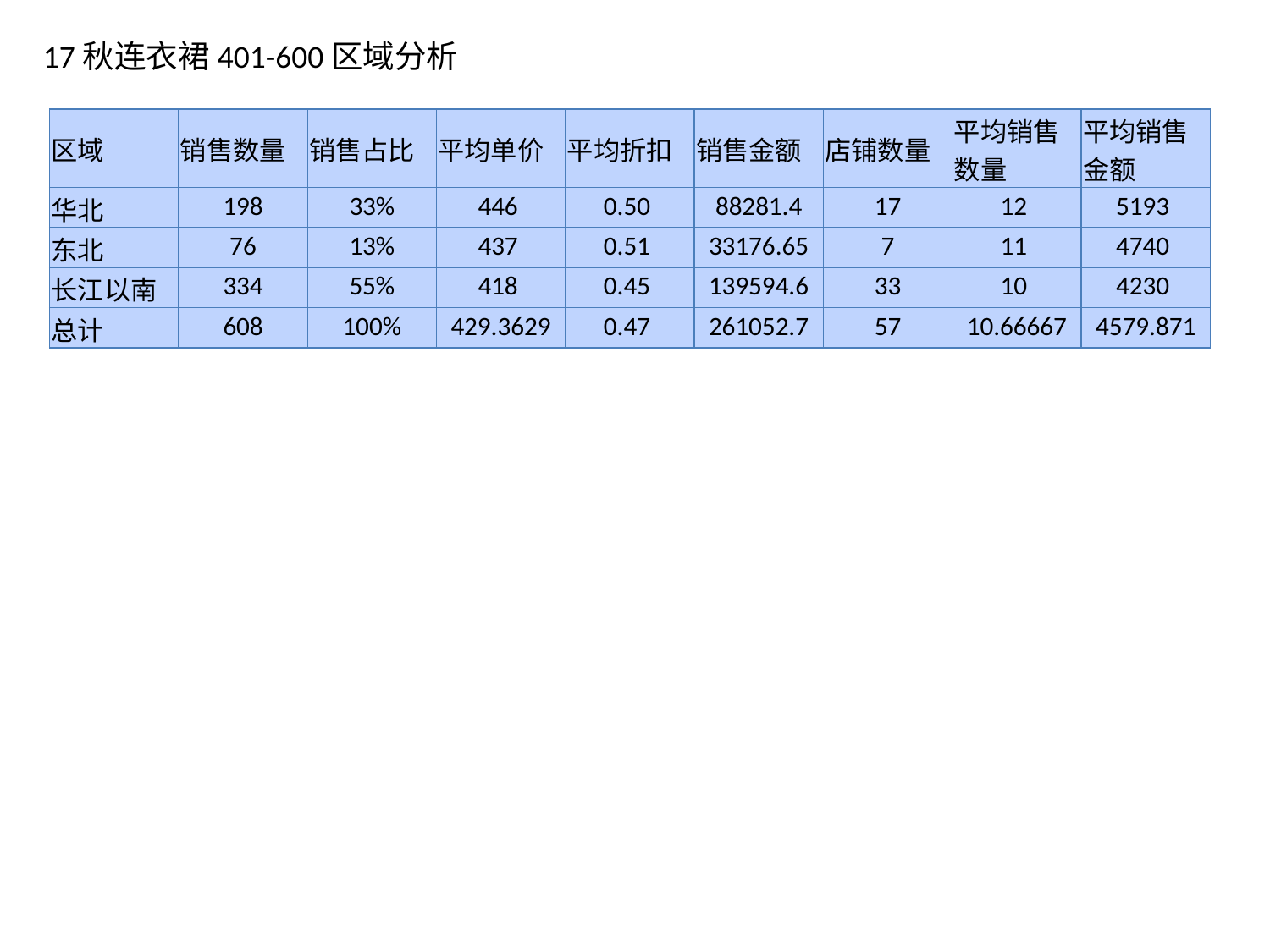

17秋连衣裙401-600区域分析
| 区域 | 销售数量 | 销售占比 | 平均单价 | 平均折扣 | 销售金额 | 店铺数量 | 平均销售数量 | 平均销售金额 |
| --- | --- | --- | --- | --- | --- | --- | --- | --- |
| 华北 | 198 | 33% | 446 | 0.50 | 88281.4 | 17 | 12 | 5193 |
| 东北 | 76 | 13% | 437 | 0.51 | 33176.65 | 7 | 11 | 4740 |
| 长江以南 | 334 | 55% | 418 | 0.45 | 139594.6 | 33 | 10 | 4230 |
| 总计 | 608 | 100% | 429.3629 | 0.47 | 261052.7 | 57 | 10.66667 | 4579.871 |